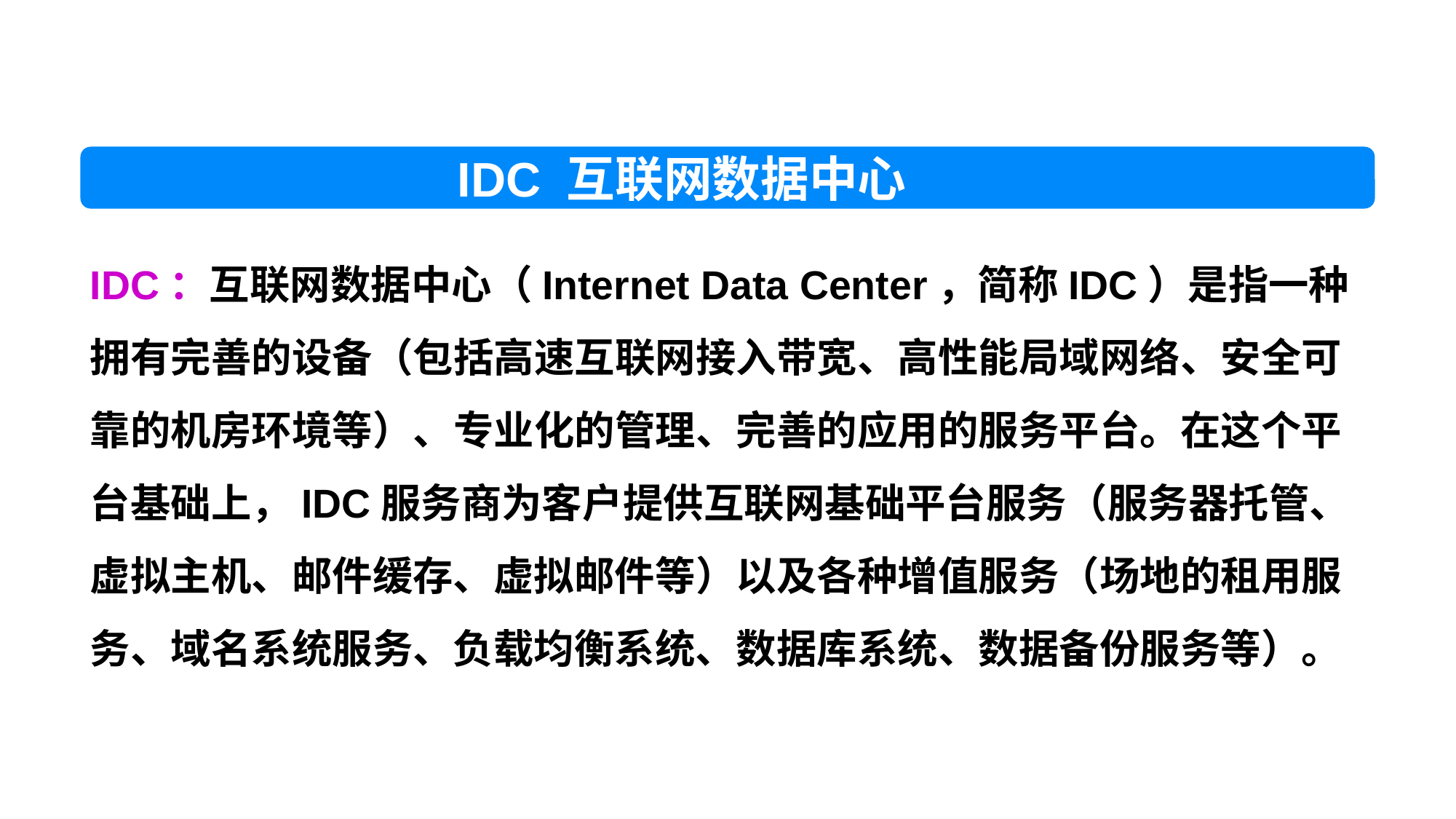

IDC 互联网数据中心

IDC：互联网数据中心（Internet Data Center，简称IDC）是指一种拥有完善的设备（包括高速互联网接入带宽、高性能局域网络、安全可靠的机房环境等）、专业化的管理、完善的应用的服务平台。在这个平台基础上，IDC服务商为客户提供互联网基础平台服务（服务器托管、虚拟主机、邮件缓存、虚拟邮件等）以及各种增值服务（场地的租用服务、域名系统服务、负载均衡系统、数据库系统、数据备份服务等）。